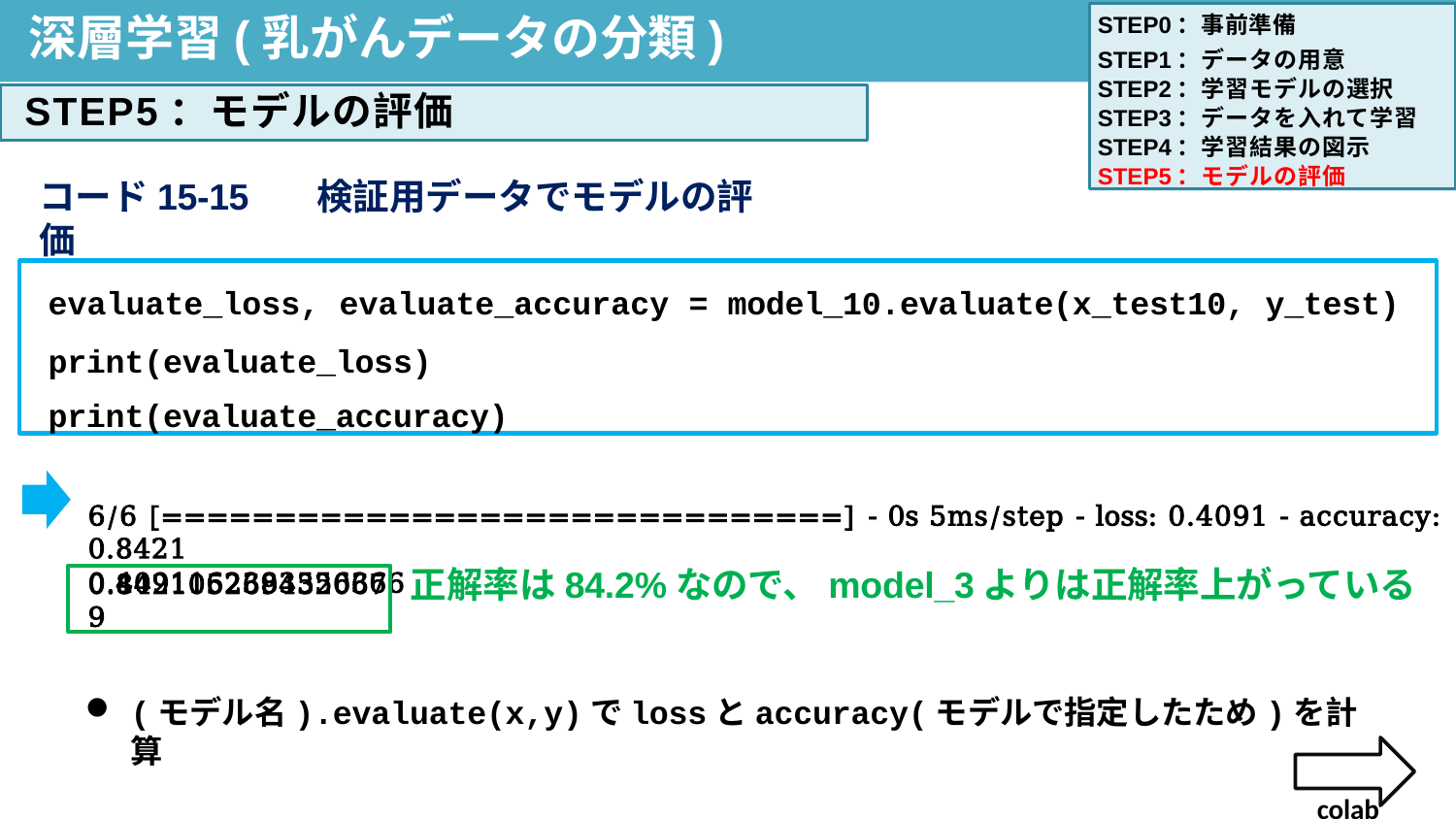

STEP0：事前準備
STEP1：データの用意 STEP2：学習モデルの選択 STEP3：データを入れて学習 STEP4：学習結果の図示 STEP5：モデルの評価
# 深層学習(乳がんデータの分類)

STEP5：モデルの評価
コード15-15	検証⽤データでモデルの評価
evaluate_loss, evaluate_accuracy = model_10.evaluate(x_test10, y_test) print(evaluate_loss)
print(evaluate_accuracy)

6/6 [==============================] - 0s 5ms/step - loss: 0.4091 - accuracy: 0.8421
0.4091162383556366
正解率は84.2%なので、model_3よりは正解率上がっている
0.8421052694320679
(モデル名).evaluate(x,y)でlossとaccuracy(モデルで指定したため)を計算
colab